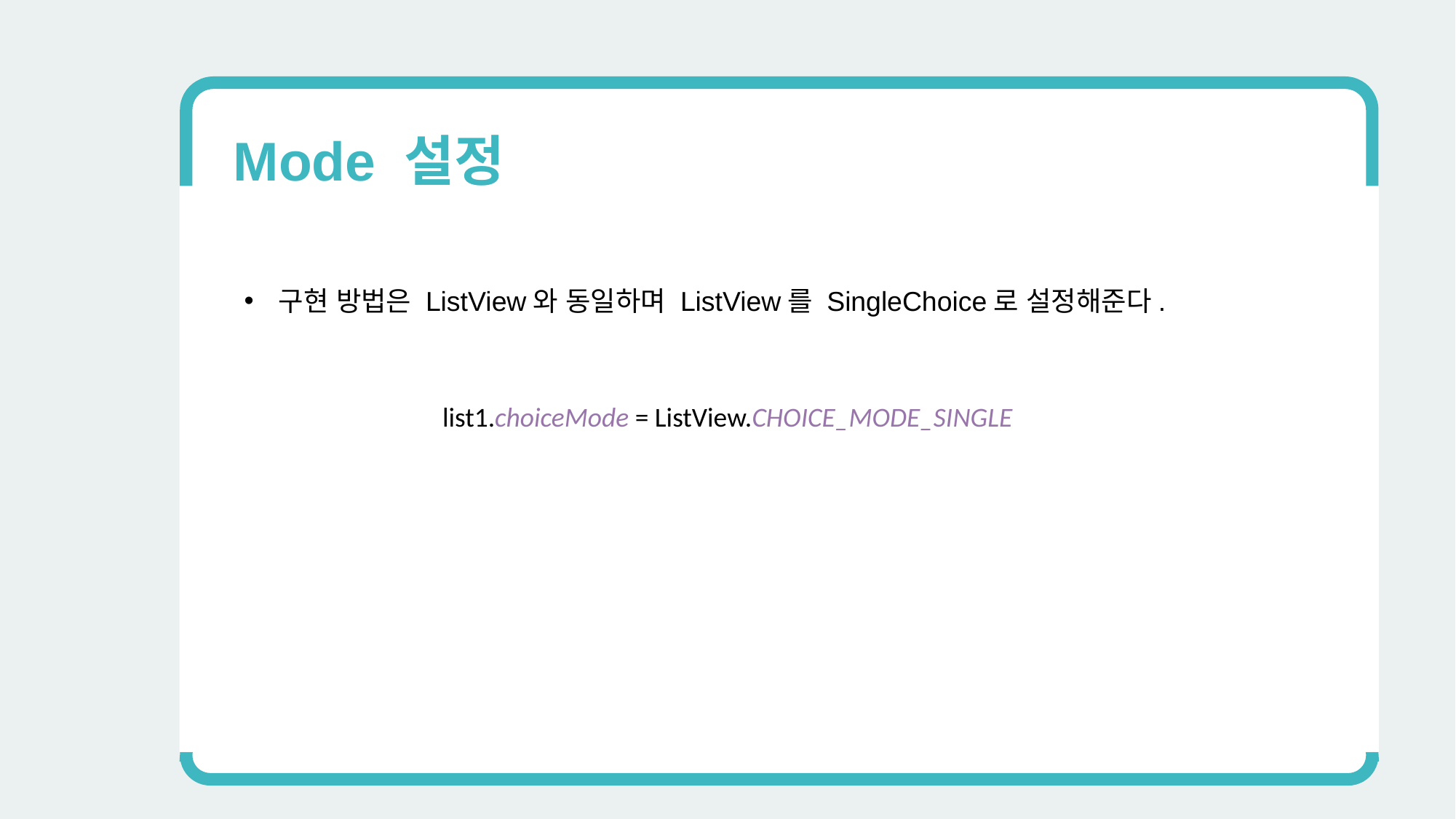

Mode 설정

구현 방법은 ListView와 동일하며 ListView를 SingleChoice로 설정해준다.
list1.choiceMode = ListView.CHOICE_MODE_SINGLE